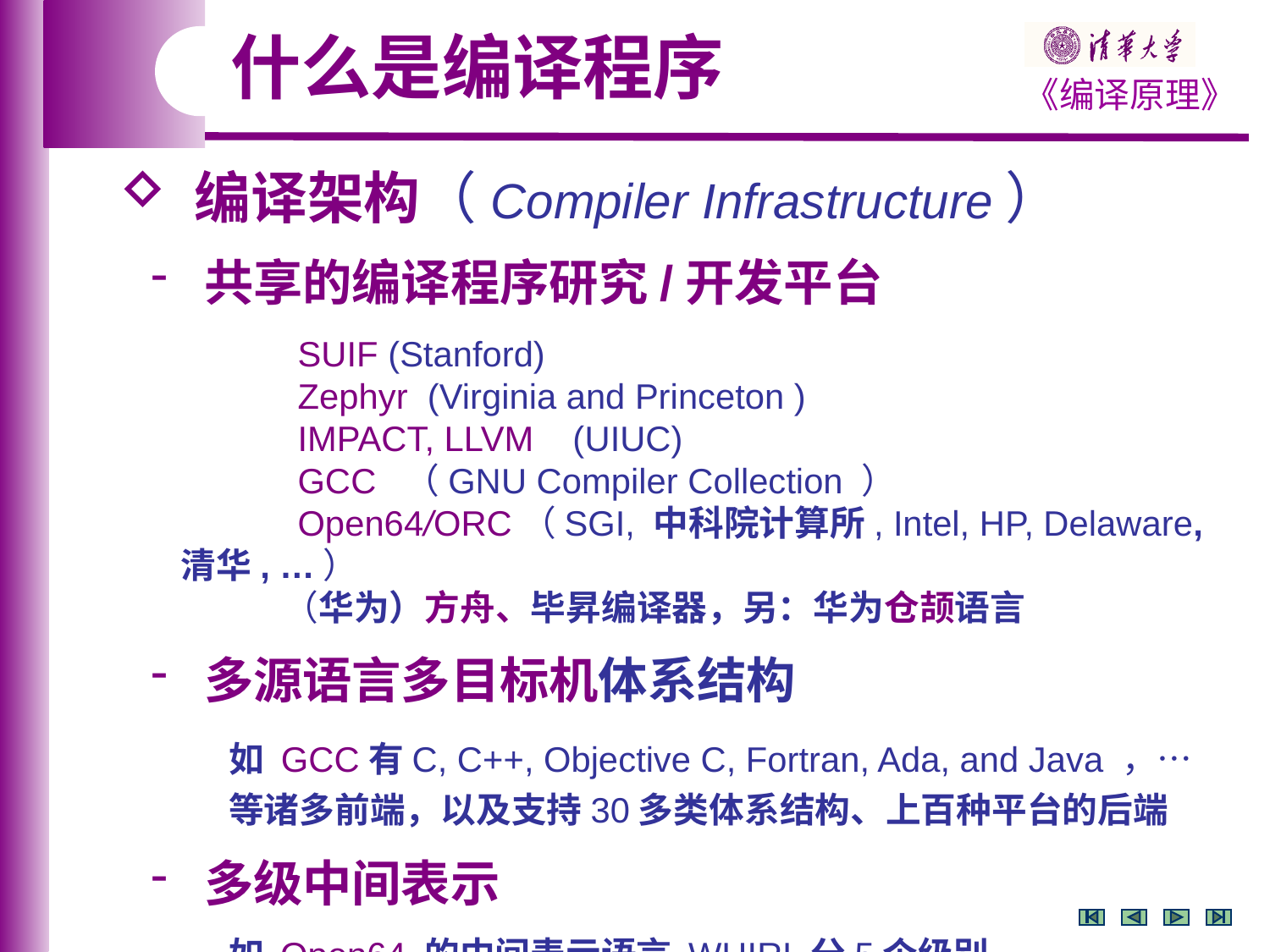

什么是编译程序
 编译架构（Compiler Infrastructure）

 共享的编译程序研究/开发平台

            SUIF (Stanford)
            Zephyr  (Virginia and Princeton )
            IMPACT, LLVM    (UIUC)
            GCC  （GNU Compiler Collection ）
            Open64/ORC（SGI, 中科院计算所, Intel, HP, Delaware, 清华, …）
            （华为）方舟、毕昇编译器，另：华为仓颉语言

 多源语言多目标机体系结构

    如 GCC有C, C++, Objective C, Fortran, Ada, and Java ，…
     等诸多前端，以及支持30多类体系结构、上百种平台的后端

 多级中间表示

     如 Open64 的中间表示语言 WHIRL分5个级别